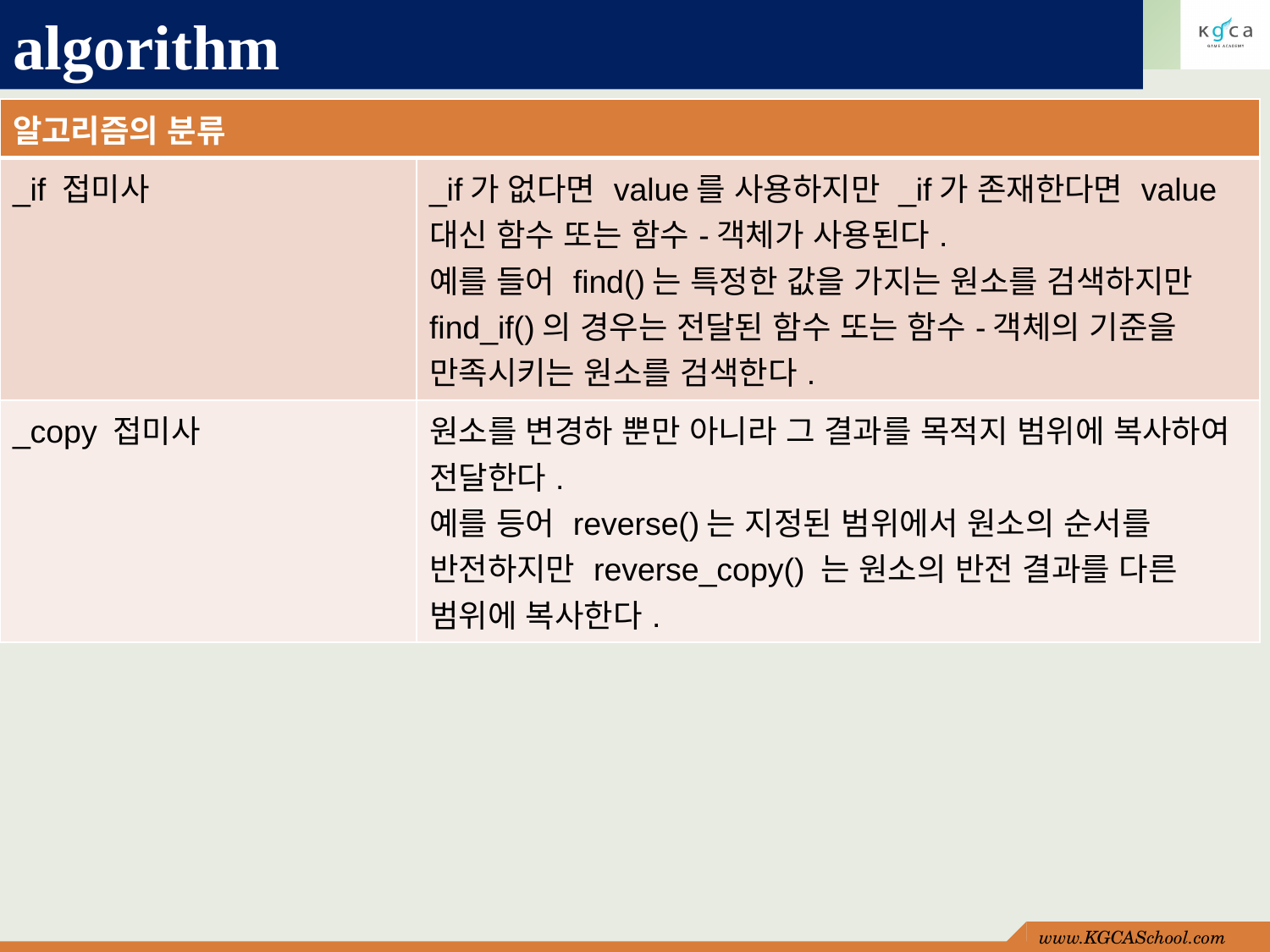

# algorithm
| 알고리즘의 분류 |  |
| --- | --- |
| \_if 접미사 | \_if가 없다면 value를 사용하지만 \_if가 존재한다면 value 대신 함수 또는 함수-객체가 사용된다. 예를 들어 find()는 특정한 값을 가지는 원소를 검색하지만 find\_if()의 경우는 전달된 함수 또는 함수-객체의 기준을 만족시키는 원소를 검색한다. |
| \_copy 접미사 | 원소를 변경하 뿐만 아니라 그 결과를 목적지 범위에 복사하여 전달한다. 예를 등어 reverse()는 지정된 범위에서 원소의 순서를 반전하지만 reverse\_copy() 는 원소의 반전 결과를 다른 범위에 복사한다. |